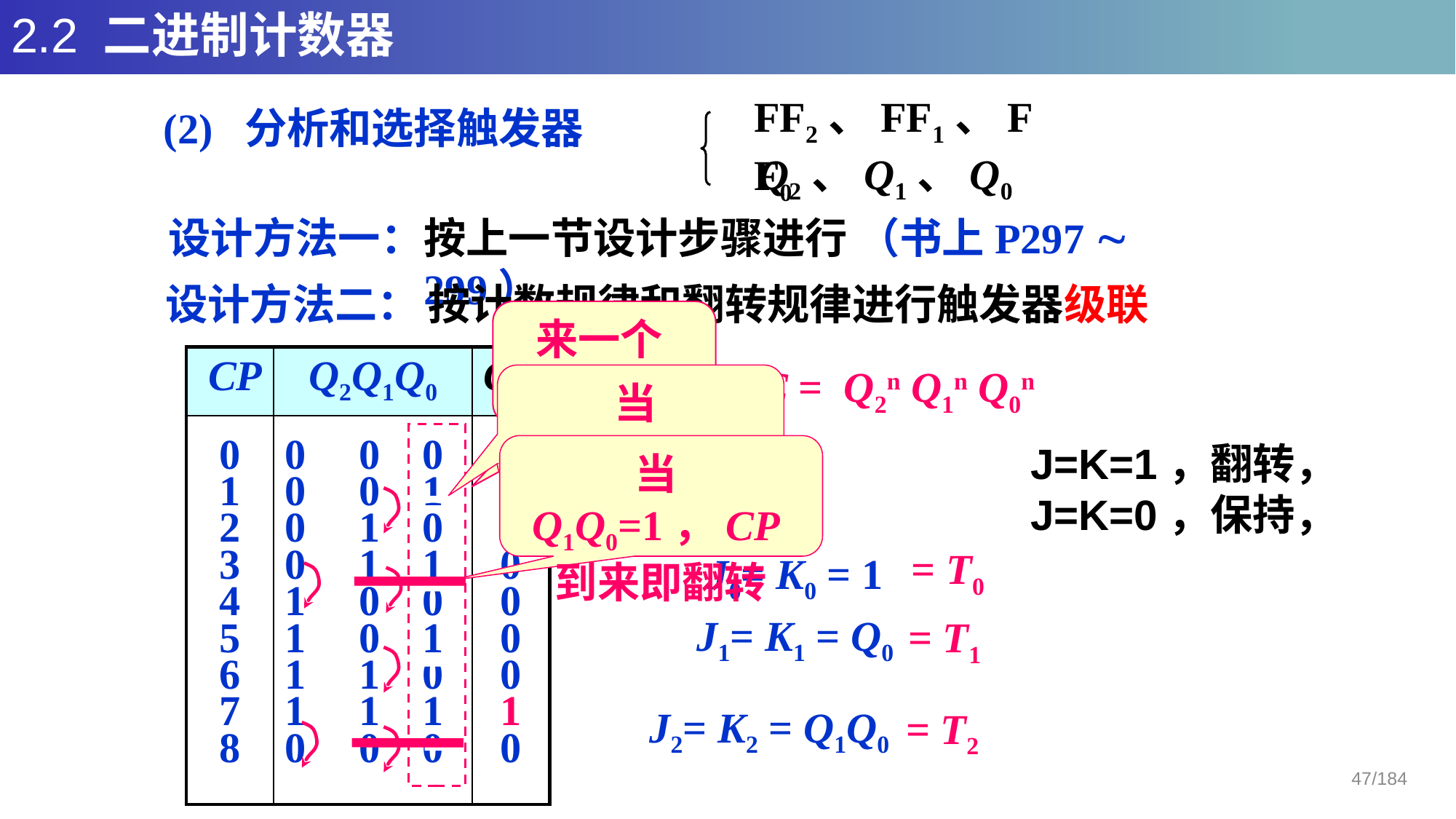

# 2.2 二进制计数器
FF2、FF1、FF0
(2)  分析和选择触发器

Q2、Q1、Q0
设计方法一：
按上一节设计步骤进行 （书上P297 ∼ 299）
设计方法二：
按计数规律和翻转规律进行触发器级联
来一个CP翻转一次

| CP | Q2Q1Q0 | C |
| --- | --- | --- |
| 0 1 2 3 4 5 6 7 8 | 0 0 0 0 0 1 0 1 0 0 1 1 1 0 0 1 0 1 1 1 0 1 1 1 0 0 0 | 0 0 0 0 0 0 0 1 0 |
C =  Q2n Q1n Q0n
当Q0=1，CP到来即翻转

J=K=1，翻转，
J=K=0，保持，
当Q1Q0=1，CP到来即翻转

= T0
J0= K0 = 1
J1= K1 = Q0
= T1
J2= K2 = Q1Q0
= T2
47/184